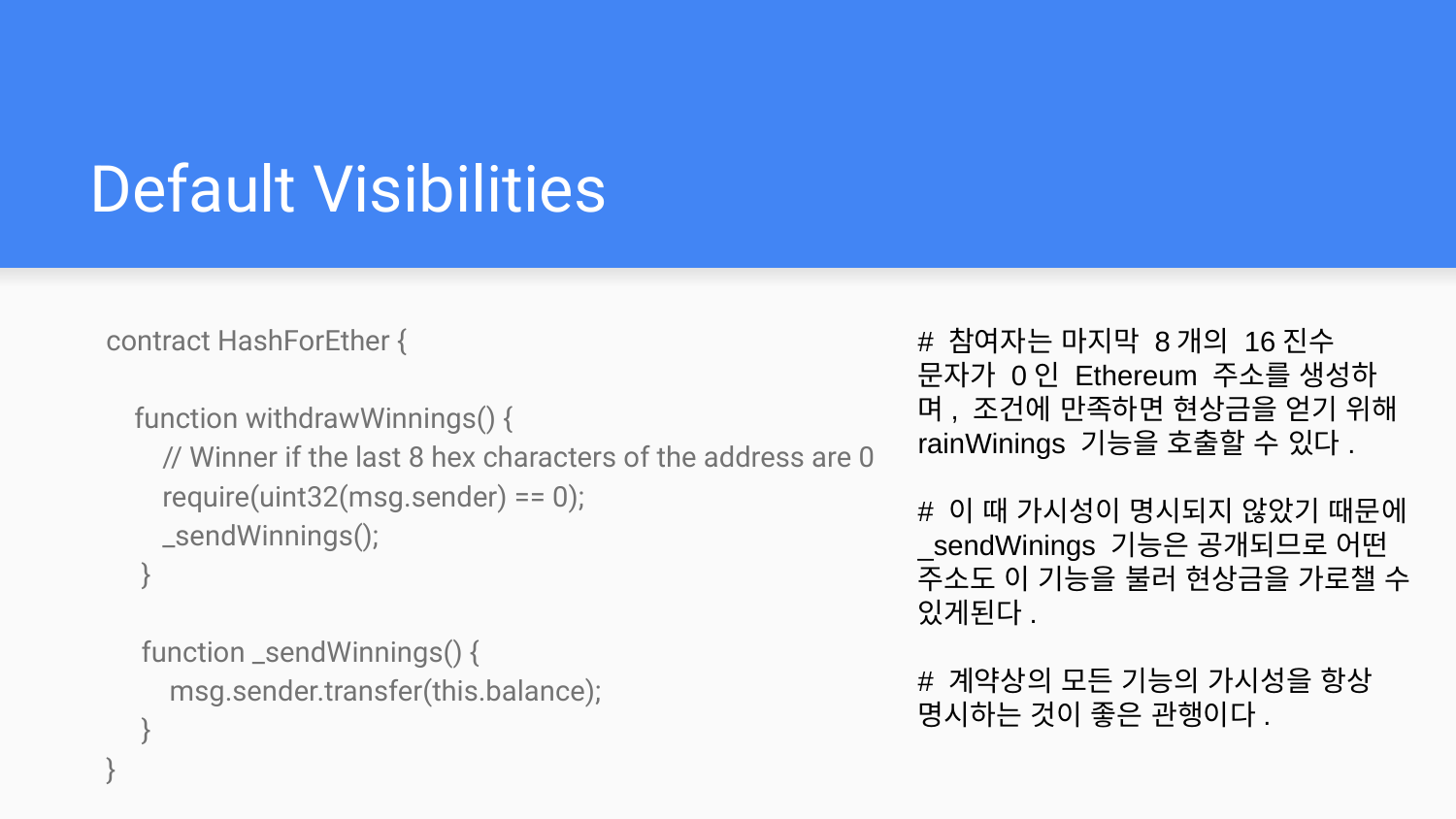

# Default Visibilities
contract HashForEther {

    function withdrawWinnings() {
        // Winner if the last 8 hex characters of the address are 0
        require(uint32(msg.sender) == 0);
        _sendWinnings();
     }

     function _sendWinnings() {
         msg.sender.transfer(this.balance);
     }
}

# 참여자는 마지막 8개의 16진수 문자가 0인 Ethereum 주소를 생성하며, 조건에 만족하면 현상금을 얻기 위해 rainWinings 기능을 호출할 수 있다.

# 이 때 가시성이 명시되지 않았기 때문에 _sendWinings 기능은 공개되므로 어떤 주소도 이 기능을 불러 현상금을 가로챌 수 있게된다.

# 계약상의 모든 기능의 가시성을 항상 명시하는 것이 좋은 관행이다.